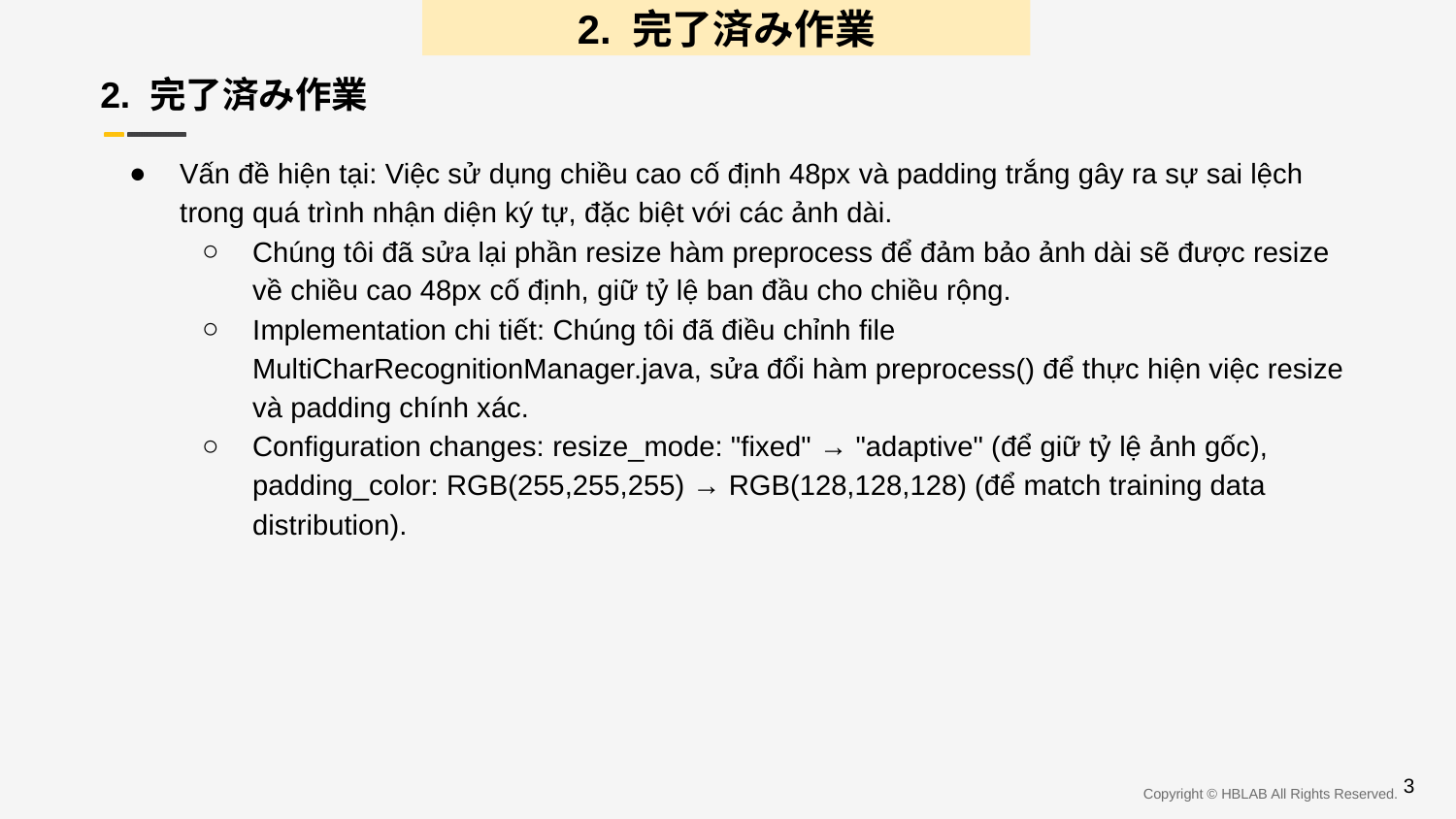

2. 完了済み作業
2. 完了済み作業
Vấn đề hiện tại: Việc sử dụng chiều cao cố định 48px và padding trắng gây ra sự sai lệch trong quá trình nhận diện ký tự, đặc biệt với các ảnh dài.
Chúng tôi đã sửa lại phần resize hàm preprocess để đảm bảo ảnh dài sẽ được resize về chiều cao 48px cố định, giữ tỷ lệ ban đầu cho chiều rộng.
Implementation chi tiết: Chúng tôi đã điều chỉnh file MultiCharRecognitionManager.java, sửa đổi hàm preprocess() để thực hiện việc resize và padding chính xác.
Configuration changes: resize_mode: "fixed" → "adaptive" (để giữ tỷ lệ ảnh gốc), padding_color: RGB(255,255,255) → RGB(128,128,128) (để match training data distribution).
3